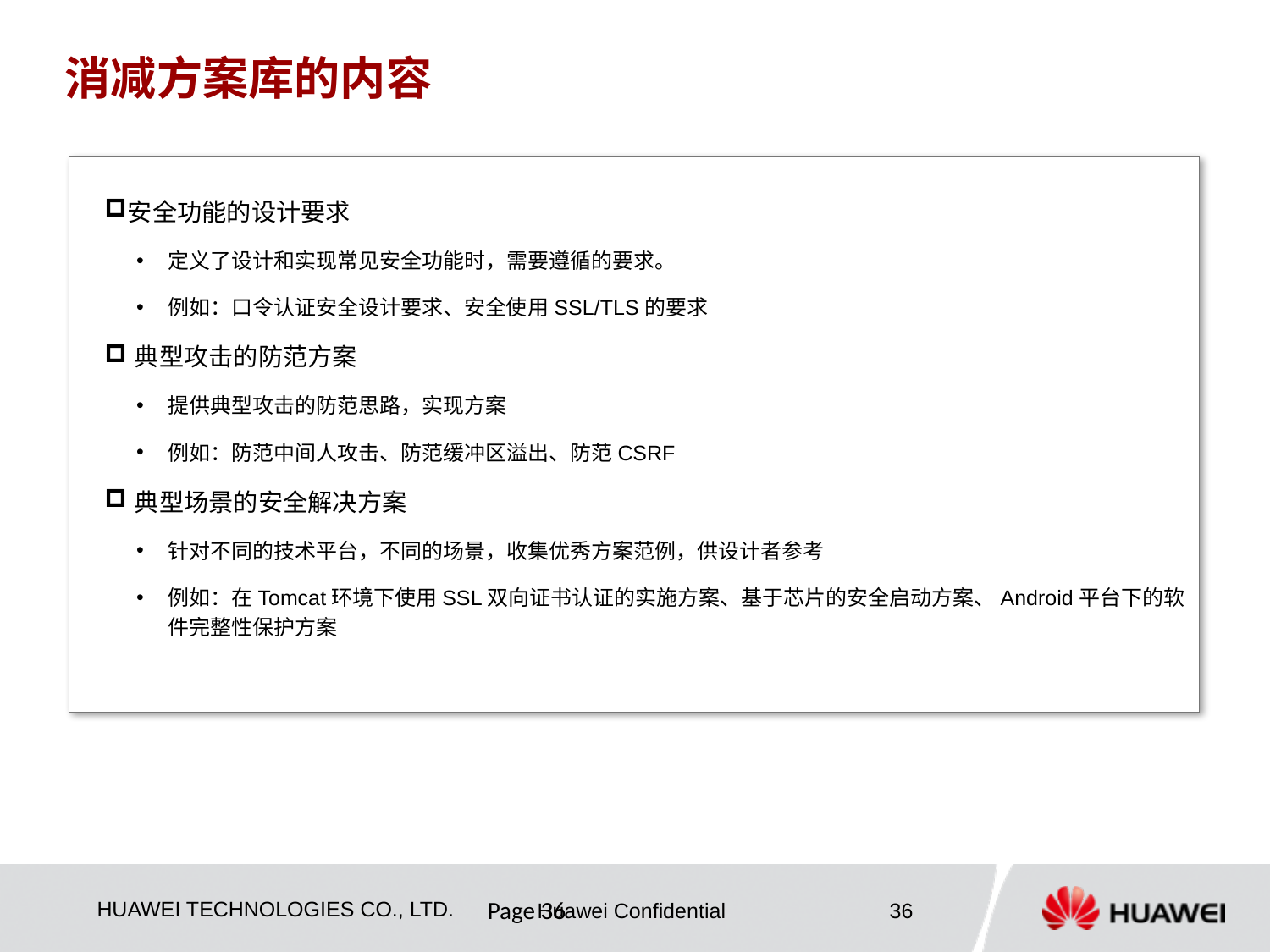

# 消减方案库的内容

安全功能的设计要求
定义了设计和实现常见安全功能时，需要遵循的要求。
例如：口令认证安全设计要求、安全使用SSL/TLS的要求
典型攻击的防范方案
提供典型攻击的防范思路，实现方案
例如：防范中间人攻击、防范缓冲区溢出、防范CSRF
典型场景的安全解决方案
针对不同的技术平台，不同的场景，收集优秀方案范例，供设计者参考
例如：在Tomcat环境下使用SSL双向证书认证的实施方案、基于芯片的安全启动方案、Android平台下的软件完整性保护方案
Page 36